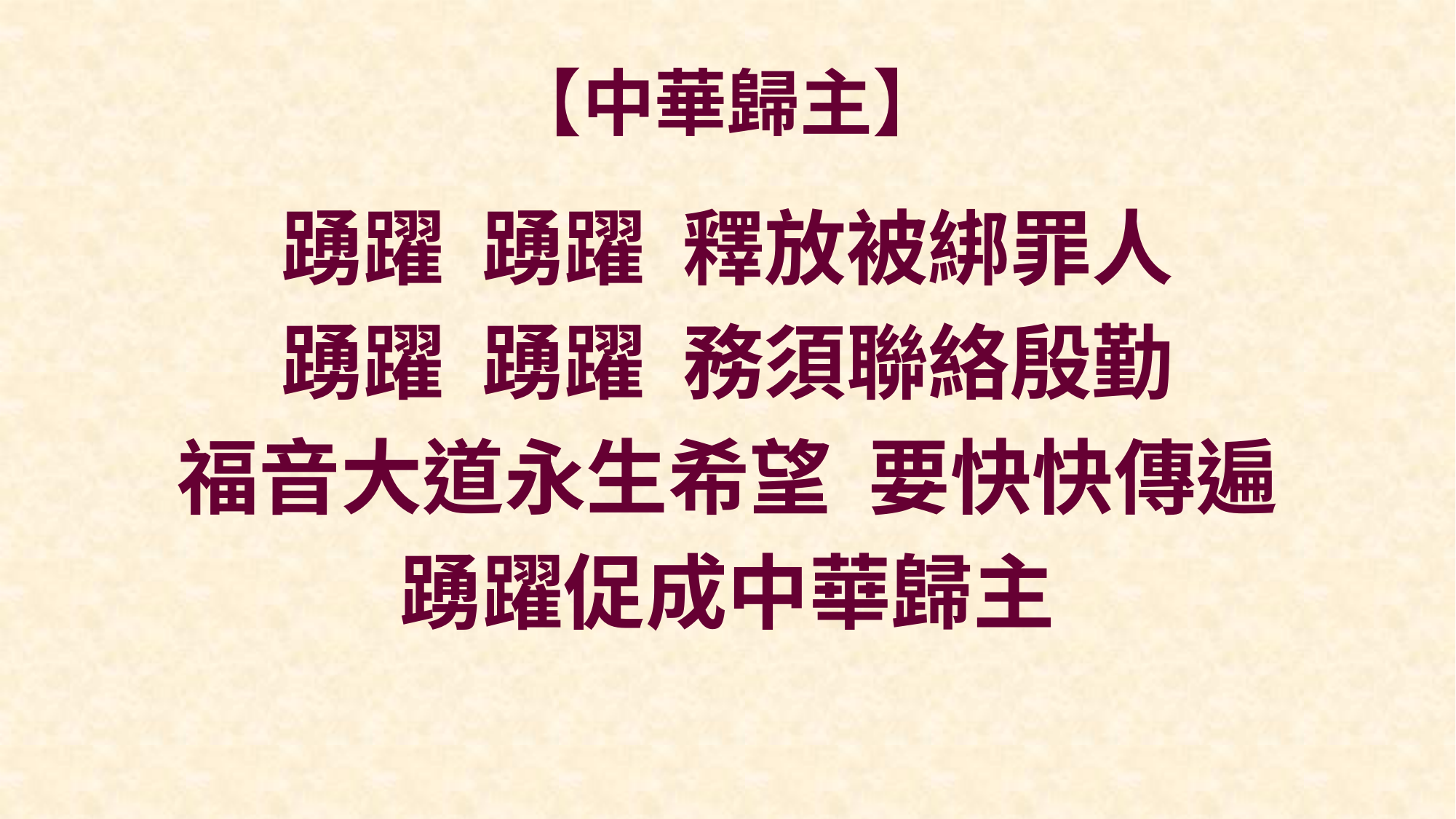

# 【中華歸主】
踴躍  踴躍  釋放被綁罪人
踴躍  踴躍  務須聯絡殷勤
福音大道永生希望  要快快傳遍
踴躍促成中華歸主